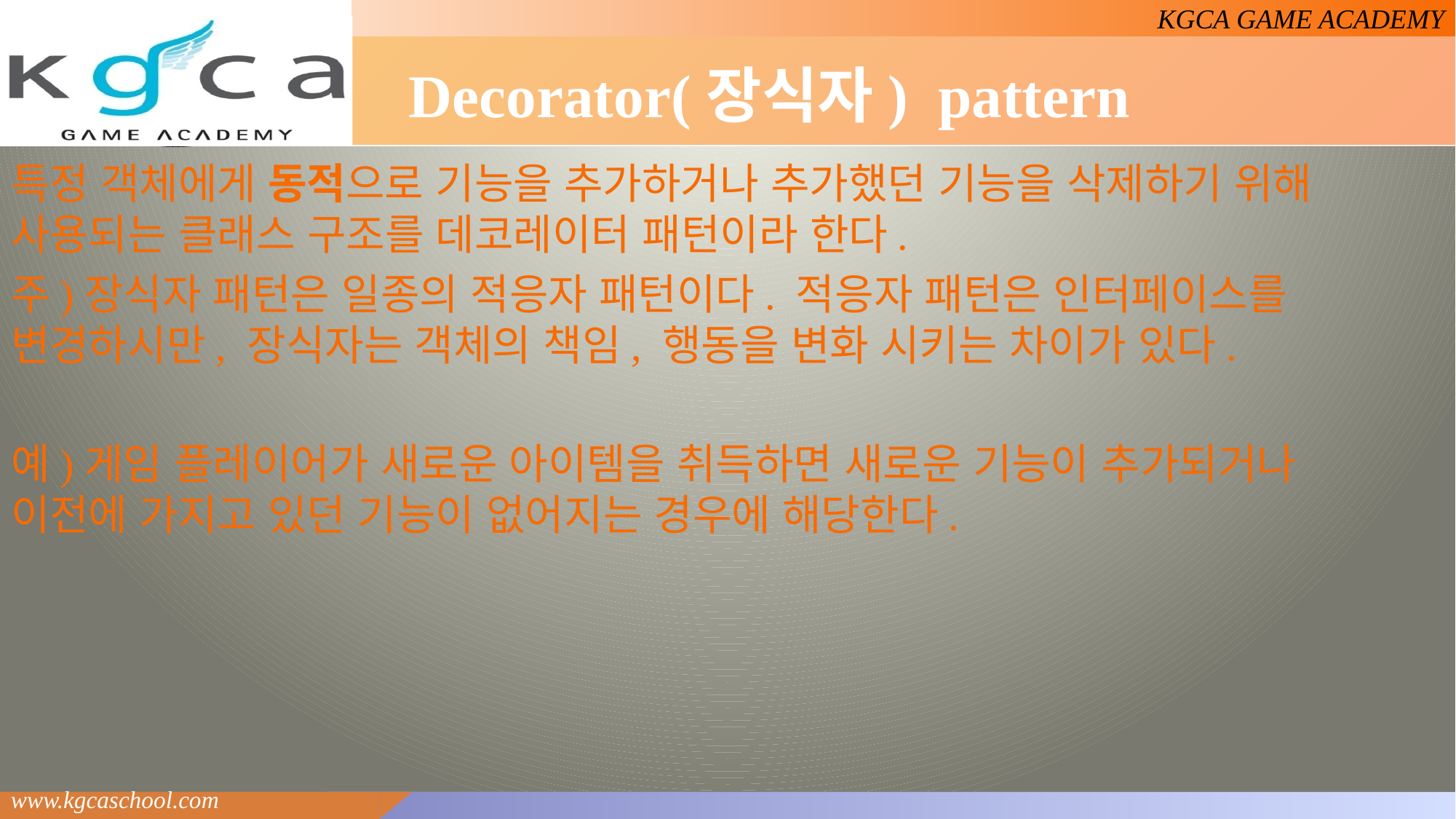

# Decorator(장식자)  pattern
특정 객체에게 동적으로 기능을 추가하거나 추가했던 기능을 삭제하기 위해 사용되는 클래스 구조를 데코레이터 패턴이라 한다.
주)장식자 패턴은 일종의 적응자 패턴이다. 적응자 패턴은 인터페이스를 변경하시만, 장식자는 객체의 책임, 행동을 변화 시키는 차이가 있다.

예)게임 플레이어가 새로운 아이템을 취득하면 새로운 기능이 추가되거나 이전에 가지고 있던 기능이 없어지는 경우에 해당한다.